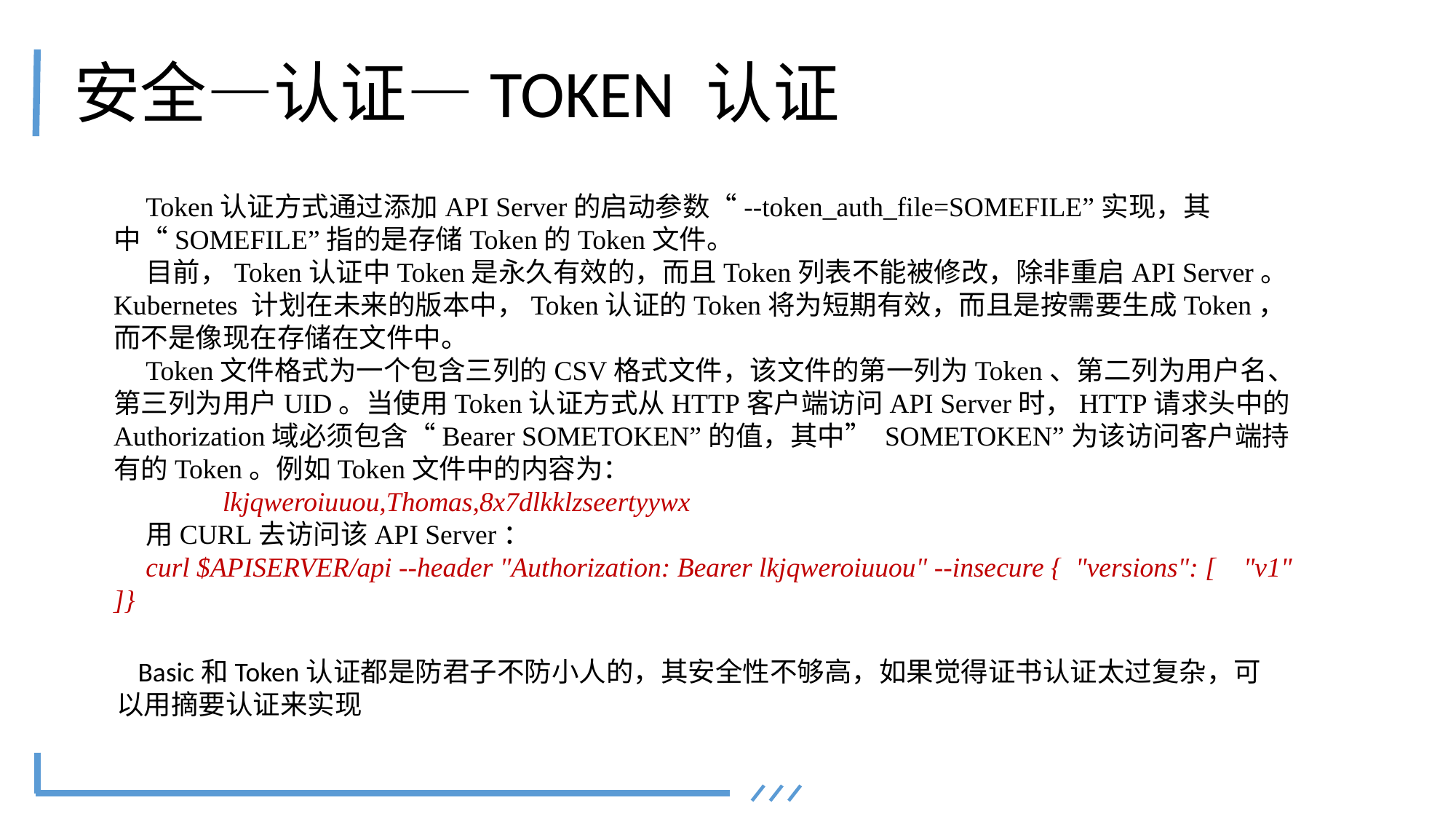

# 安全—认证—TOKEN 认证
Token认证方式通过添加API Server的启动参数“--token_auth_file=SOMEFILE”实现，其中“SOMEFILE”指的是存储Token的Token文件。
目前，Token认证中Token是永久有效的，而且Token列表不能被修改，除非重启API Server。Kubernetes 计划在未来的版本中，Token认证的Token将为短期有效，而且是按需要生成Token，而不是像现在存储在文件中。
Token文件格式为一个包含三列的CSV格式文件，该文件的第一列为Token、第二列为用户名、第三列为用户UID。当使用Token认证方式从HTTP客户端访问API Server时，HTTP请求头中的Authorization域必须包含“Bearer SOMETOKEN”的值，其中” SOMETOKEN”为该访问客户端持有的Token。例如Token文件中的内容为：
	lkjqweroiuuou,Thomas,8x7dlkklzseertyywx
用CURL去访问该API Server：
curl $APISERVER/api --header "Authorization: Bearer lkjqweroiuuou" --insecure {  "versions": [    "v1"  ]}
Basic和Token认证都是防君子不防小人的，其安全性不够高，如果觉得证书认证太过复杂，可以用摘要认证来实现